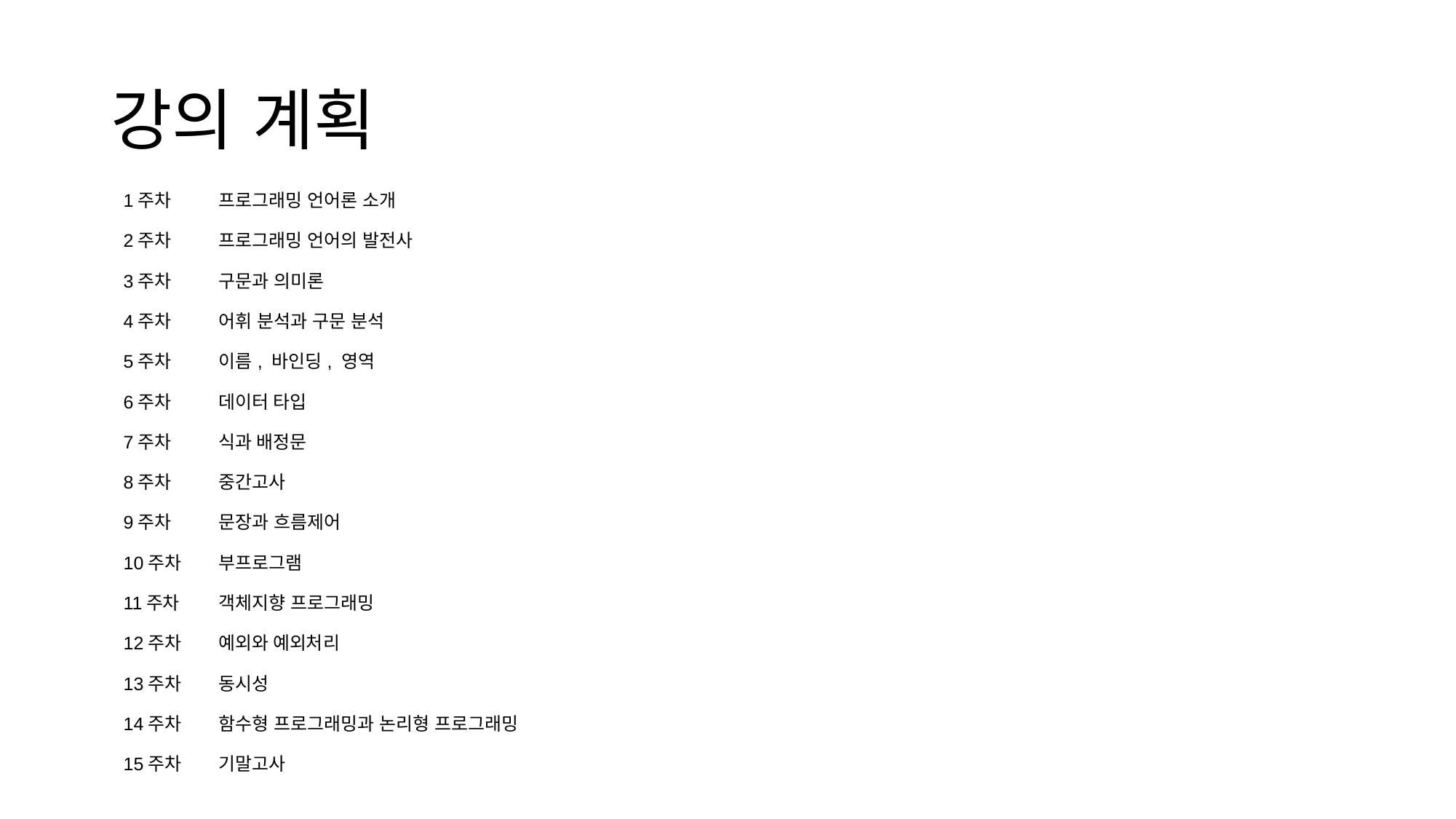

# 강의 계획
| 1주차 | 프로그래밍 언어론 소개 |
| --- | --- |
| 2주차 | 프로그래밍 언어의 발전사 |
| 3주차 | 구문과 의미론 |
| 4주차 | 어휘 분석과 구문 분석 |
| 5주차 | 이름, 바인딩, 영역 |
| 6주차 | 데이터 타입 |
| 7주차 | 식과 배정문 |
| 8주차 | 중간고사 |
| 9주차 | 문장과 흐름제어 |
| 10주차 | 부프로그램 |
| 11주차 | 객체지향 프로그래밍 |
| 12주차 | 예외와 예외처리 |
| 13주차 | 동시성 |
| 14주차 | 함수형 프로그래밍과 논리형 프로그래밍 |
| 15주차 | 기말고사 |